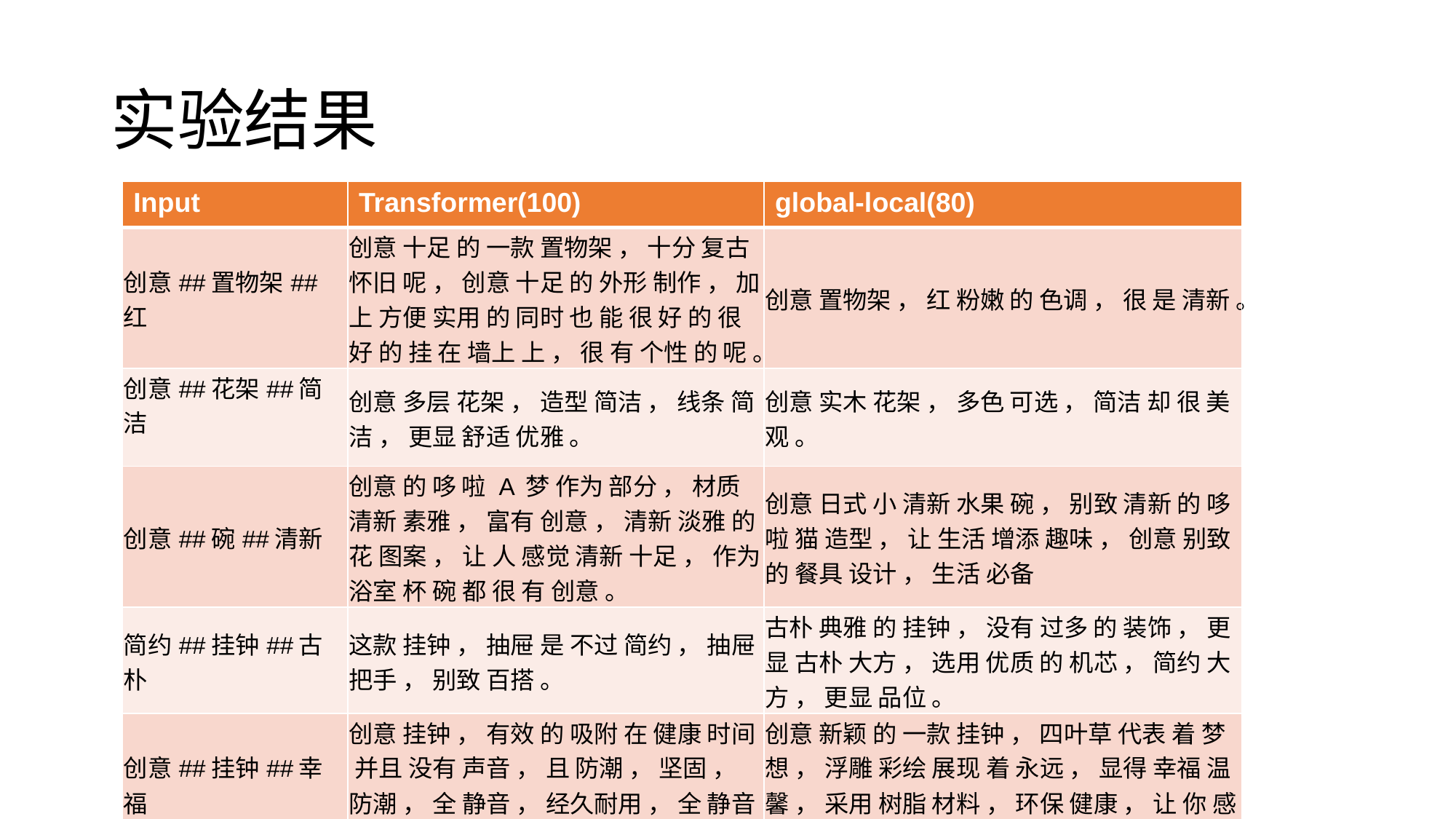

# 实验结果
| Input | Transformer(100) | global-local(80) |
| --- | --- | --- |
| 创意##置物架##红 | 创意 十足 的 一款 置物架 ， 十分 复古 怀旧 呢 ， 创意 十足 的 外形 制作 ， 加上 方便 实用 的 同时 也 能 很 好 的 很 好 的 挂 在 墙上 上 ， 很 有 个性 的 呢 。 | 创意 置物架 ， 红 粉嫩 的 色调 ， 很 是 清新 。 |
| 创意##花架##简洁 | 创意 多层 花架 ， 造型 简洁 ， 线条 简洁 ， 更显 舒适 优雅 。 | 创意 实木 花架 ， 多色 可选 ， 简洁 却 很 美观 。 |
| 创意##碗##清新 | 创意 的 哆 啦 A 梦 作为 部分 ， 材质 清新 素雅 ， 富有 创意 ， 清新 淡雅 的 花 图案 ， 让 人 感觉 清新 十足 ， 作为 浴室 杯 碗 都 很 有 创意 。 | 创意 日式 小 清新 水果 碗 ， 别致 清新 的 哆 啦 猫 造型 ， 让 生活 增添 趣味 ， 创意 别致 的 餐具 设计 ， 生活 必备 |
| 简约##挂钟##古朴 | 这款 挂钟 ， 抽屉 是 不过 简约 ， 抽屉 把手 ， 别致 百搭 。 | 古朴 典雅 的 挂钟 ， 没有 过多 的 装饰 ， 更显 古朴 大方 ， 选用 优质 的 机芯 ， 简约 大方 ， 更显 品位 。 |
| 创意##挂钟##幸福 | 创意 挂钟 ， 有效 的 吸附 在 健康 时间 ， 并且 没有 声音 ， 且 防潮 ， 坚固 ， 防潮 ， 全 静音 ， 经久耐用 ， 全 静音 机芯 ， 走时 ， 经久耐用 。 | 创意 新颖 的 一款 挂钟 ， 四叶草 代表 着 梦想 ， 浮雕 彩绘 展现 着 永远 ， 显得 幸福 温馨 ， 采用 树脂 材料 ， 环保 健康 ， 让 你 感受 不 一样 的 大自然 。 |